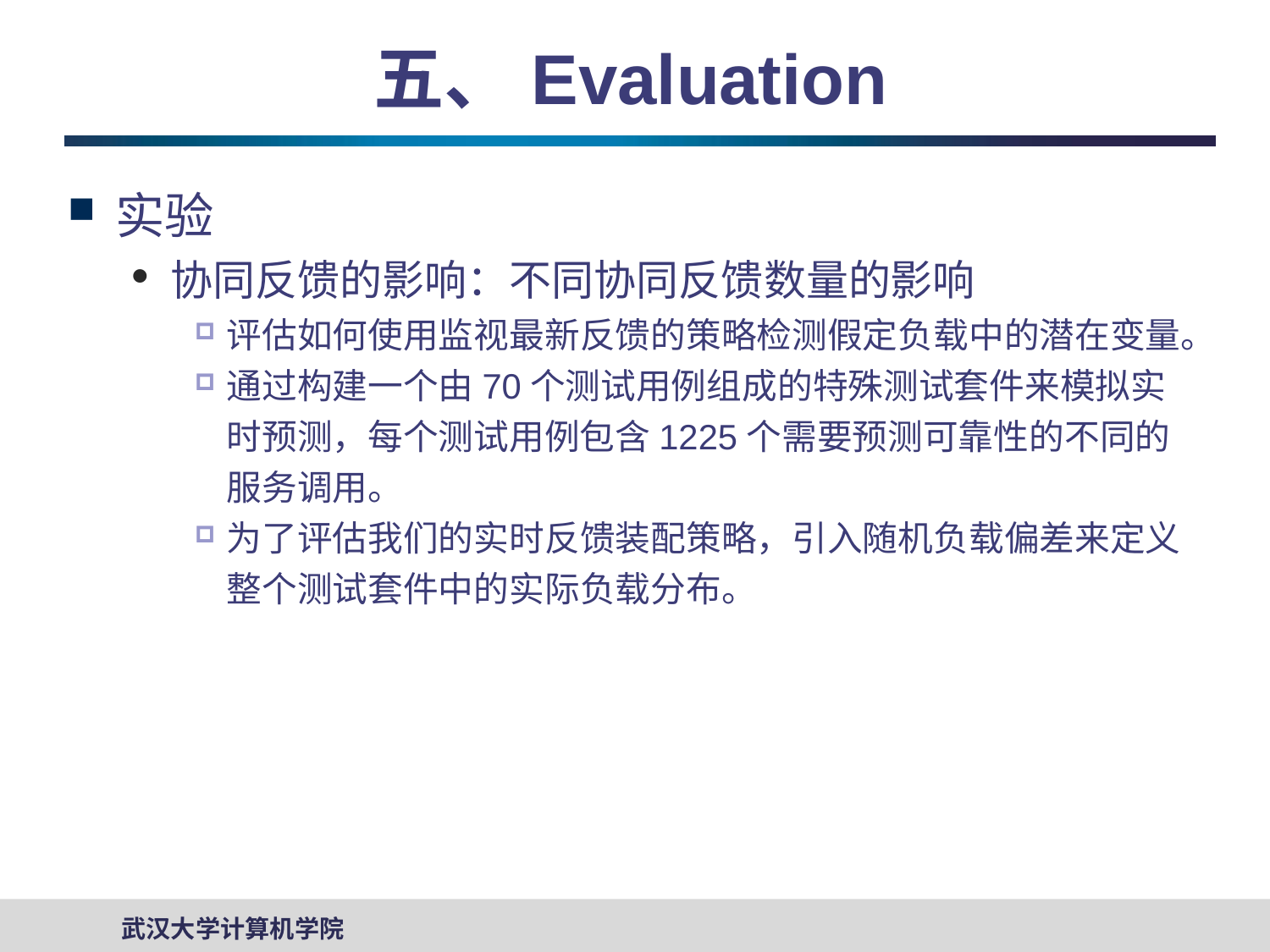

# 五、Evaluation
实验
协同反馈的影响：不同协同反馈数量的影响
评估如何使用监视最新反馈的策略检测假定负载中的潜在变量。
通过构建一个由70个测试用例组成的特殊测试套件来模拟实时预测，每个测试用例包含1225个需要预测可靠性的不同的服务调用。
为了评估我们的实时反馈装配策略，引入随机负载偏差来定义整个测试套件中的实际负载分布。